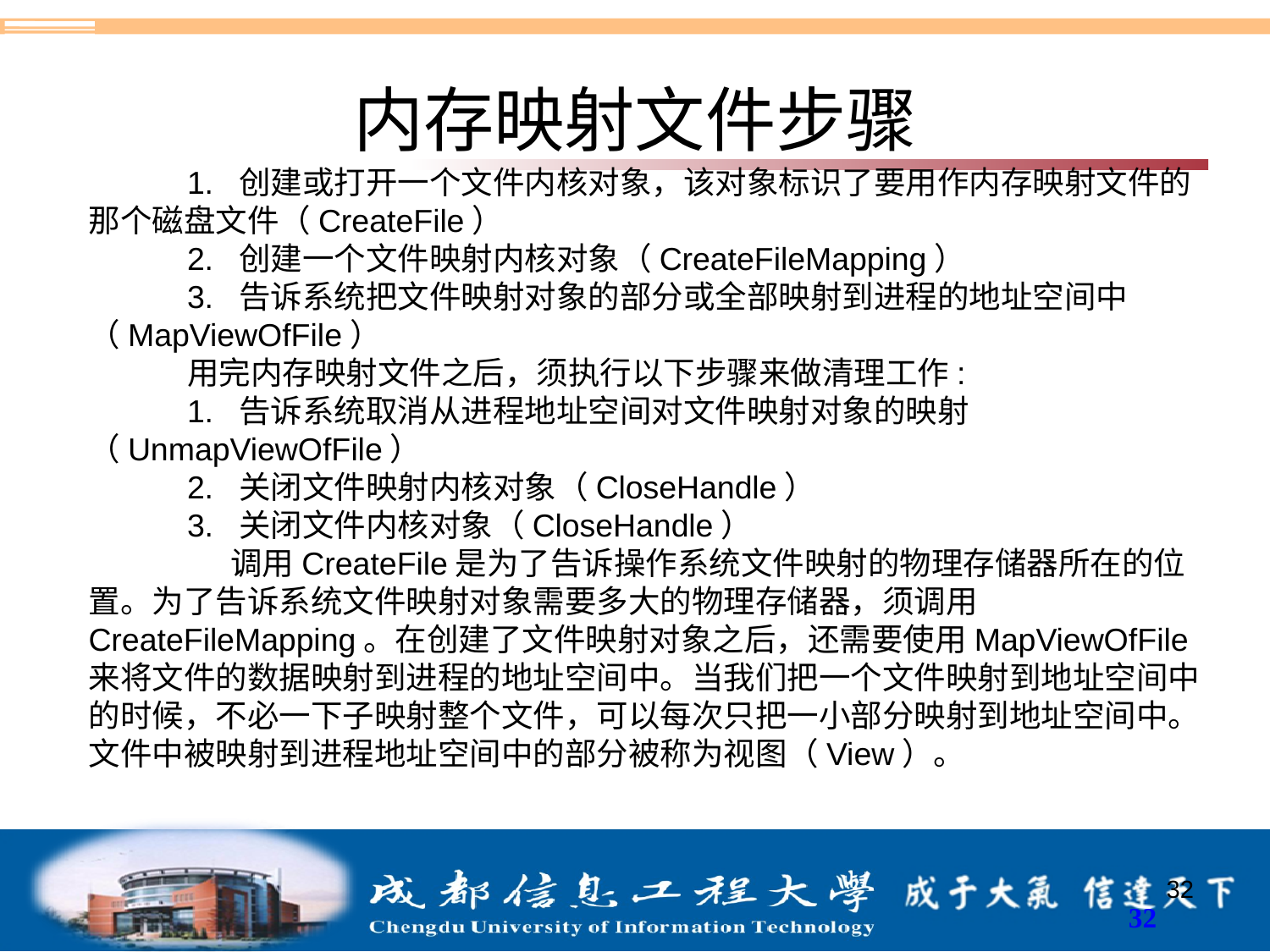

# 内存映射文件步骤
1.  创建或打开一个文件内核对象，该对象标识了要用作内存映射文件的那个磁盘文件（CreateFile）
2.  创建一个文件映射内核对象（CreateFileMapping）
3.  告诉系统把文件映射对象的部分或全部映射到进程的地址空间中（MapViewOfFile）
用完内存映射文件之后，须执行以下步骤来做清理工作:
1.  告诉系统取消从进程地址空间对文件映射对象的映射（UnmapViewOfFile）
2.  关闭文件映射内核对象（CloseHandle）
3.  关闭文件内核对象（CloseHandle）
     调用CreateFile是为了告诉操作系统文件映射的物理存储器所在的位置。为了告诉系统文件映射对象需要多大的物理存储器，须调用CreateFileMapping。在创建了文件映射对象之后，还需要使用MapViewOfFile来将文件的数据映射到进程的地址空间中。当我们把一个文件映射到地址空间中的时候，不必一下子映射整个文件，可以每次只把一小部分映射到地址空间中。文件中被映射到进程地址空间中的部分被称为视图（View）。